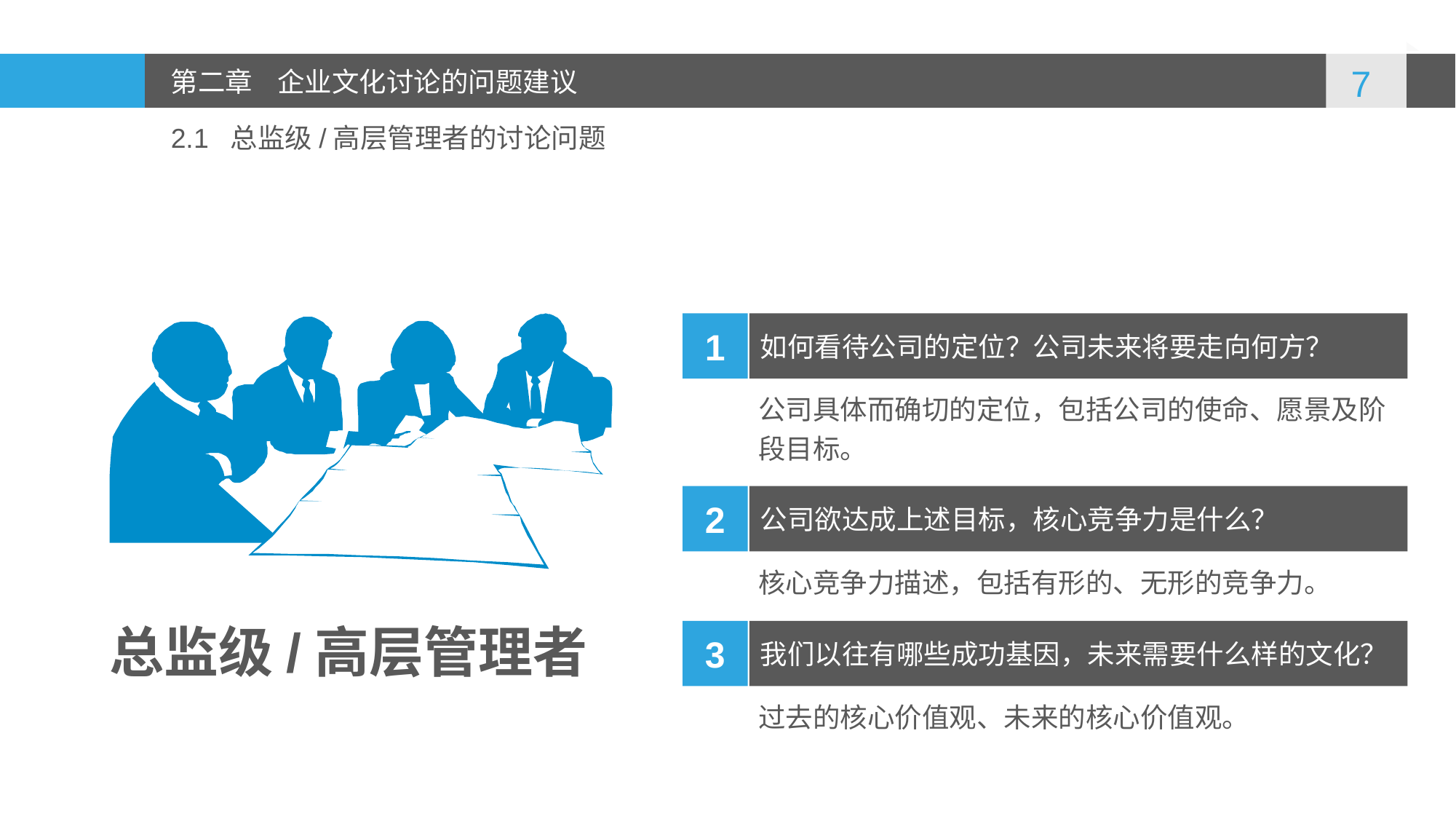

第二章    企业文化讨论的问题建议
2.1  总监级/高层管理者的讨论问题

1
如何看待公司的定位？公司未来将要走向何方？
公司具体而确切的定位，包括公司的使命、愿景及阶段目标。
2
公司欲达成上述目标，核心竞争力是什么？
核心竞争力描述，包括有形的、无形的竞争力。
总监级/高层管理者
3
我们以往有哪些成功基因，未来需要什么样的文化？
过去的核心价值观、未来的核心价值观。